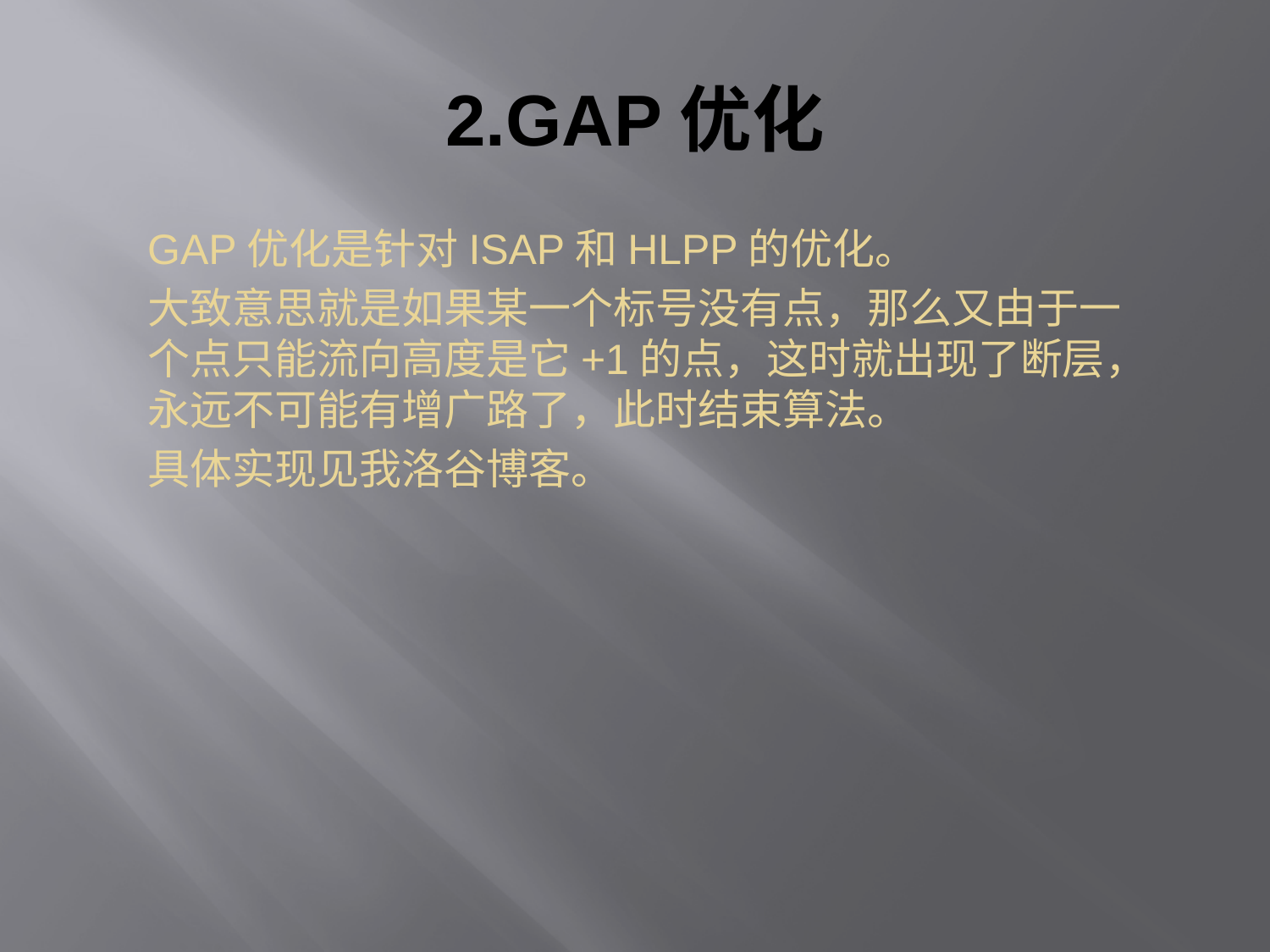

# 2.GAP优化
GAP优化是针对ISAP和HLPP的优化。
大致意思就是如果某一个标号没有点，那么又由于一个点只能流向高度是它+1的点，这时就出现了断层，永远不可能有增广路了，此时结束算法。
具体实现见我洛谷博客。